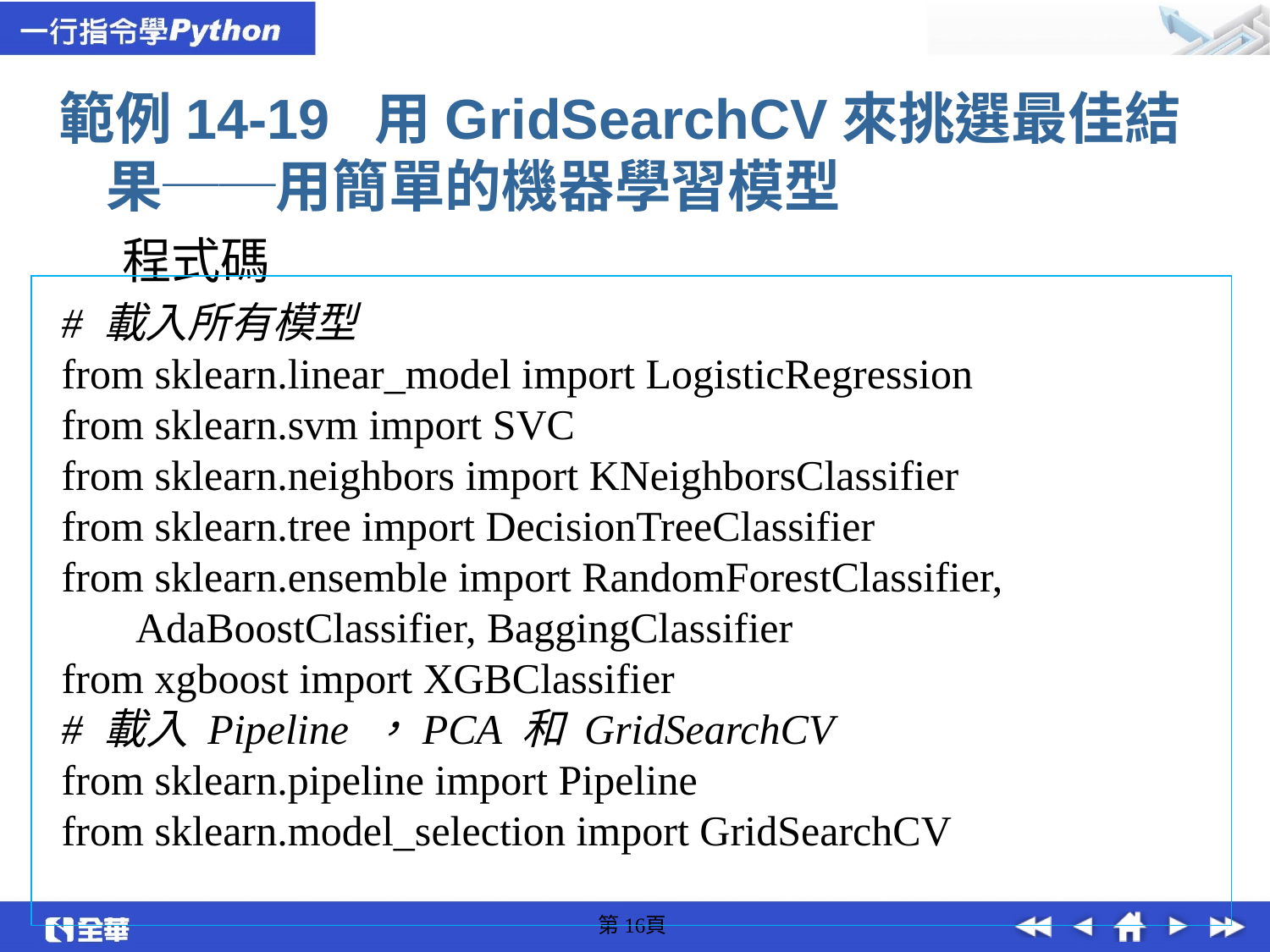

範例14-19  用GridSearchCV來挑選最佳結果──用簡單的機器學習模型
程式碼
# 載入所有模型
from sklearn.linear_model import LogisticRegression
from sklearn.svm import SVC
from sklearn.neighbors import KNeighborsClassifier
from sklearn.tree import DecisionTreeClassifier
from sklearn.ensemble import RandomForestClassifier,
       AdaBoostClassifier, BaggingClassifier
from xgboost import XGBClassifier
# 載入 Pipeline ，PCA 和 GridSearchCV
from sklearn.pipeline import Pipeline
from sklearn.model_selection import GridSearchCV